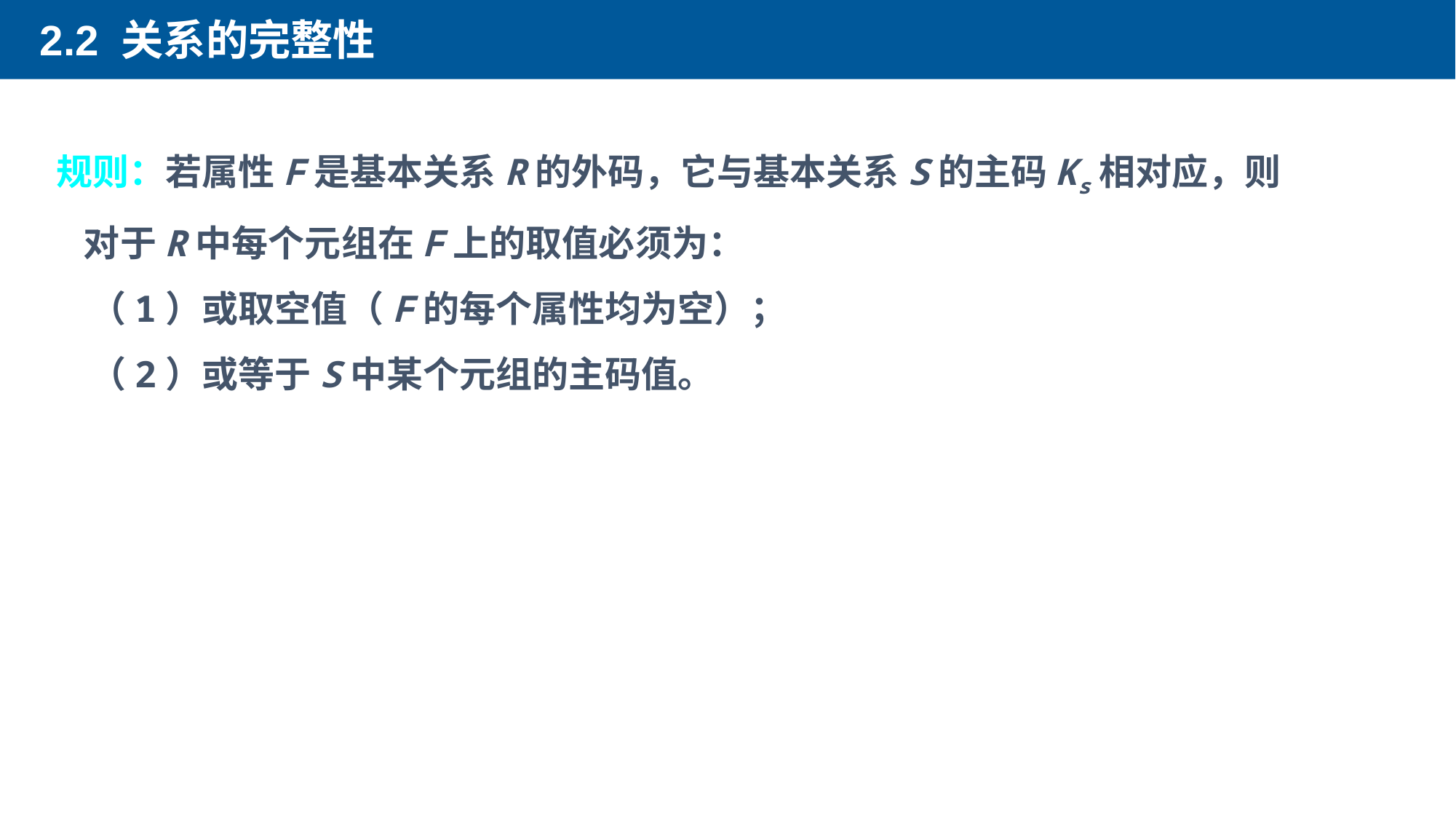

2.2 关系的完整性
规则：若属性F是基本关系R的外码，它与基本关系S的主码Ks相对应，则对于R中每个元组在F上的取值必须为：
   （1）或取空值（F的每个属性均为空）；
   （2）或等于S中某个元组的主码值。